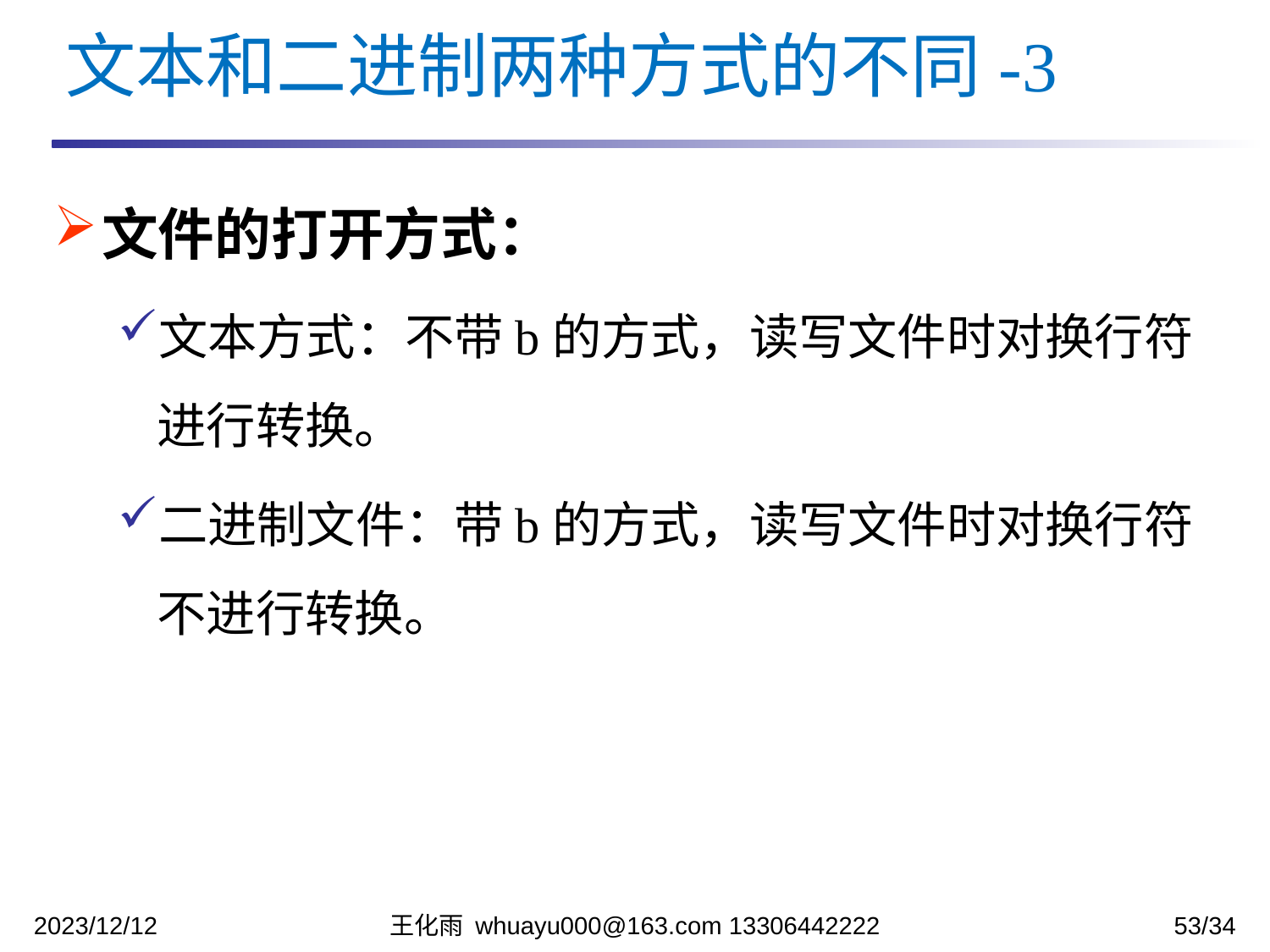

文本和二进制两种方式的不同-3
文件的打开方式：
文本方式：不带b的方式，读写文件时对换行符进行转换。
二进制文件：带b的方式，读写文件时对换行符不进行转换。

2023/12/12
王化雨 whuayu000@163.com 13306442222
53/34